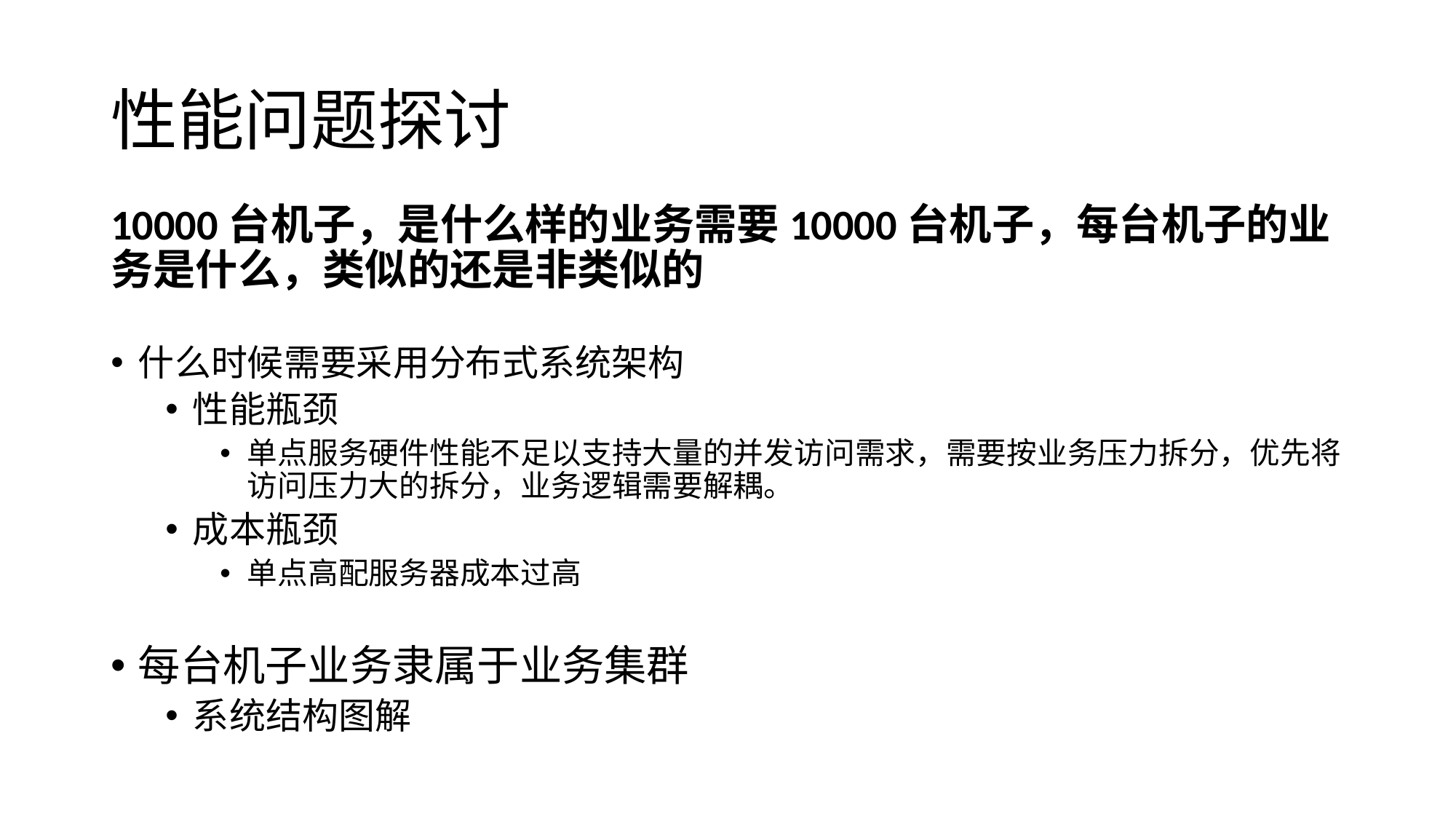

# 性能问题探讨
10000台机子，是什么样的业务需要10000台机子，每台机子的业务是什么，类似的还是非类似的

什么时候需要采用分布式系统架构
性能瓶颈
单点服务硬件性能不足以支持大量的并发访问需求，需要按业务压力拆分，优先将访问压力大的拆分，业务逻辑需要解耦。
成本瓶颈
单点高配服务器成本过高

每台机子业务隶属于业务集群
系统结构图解